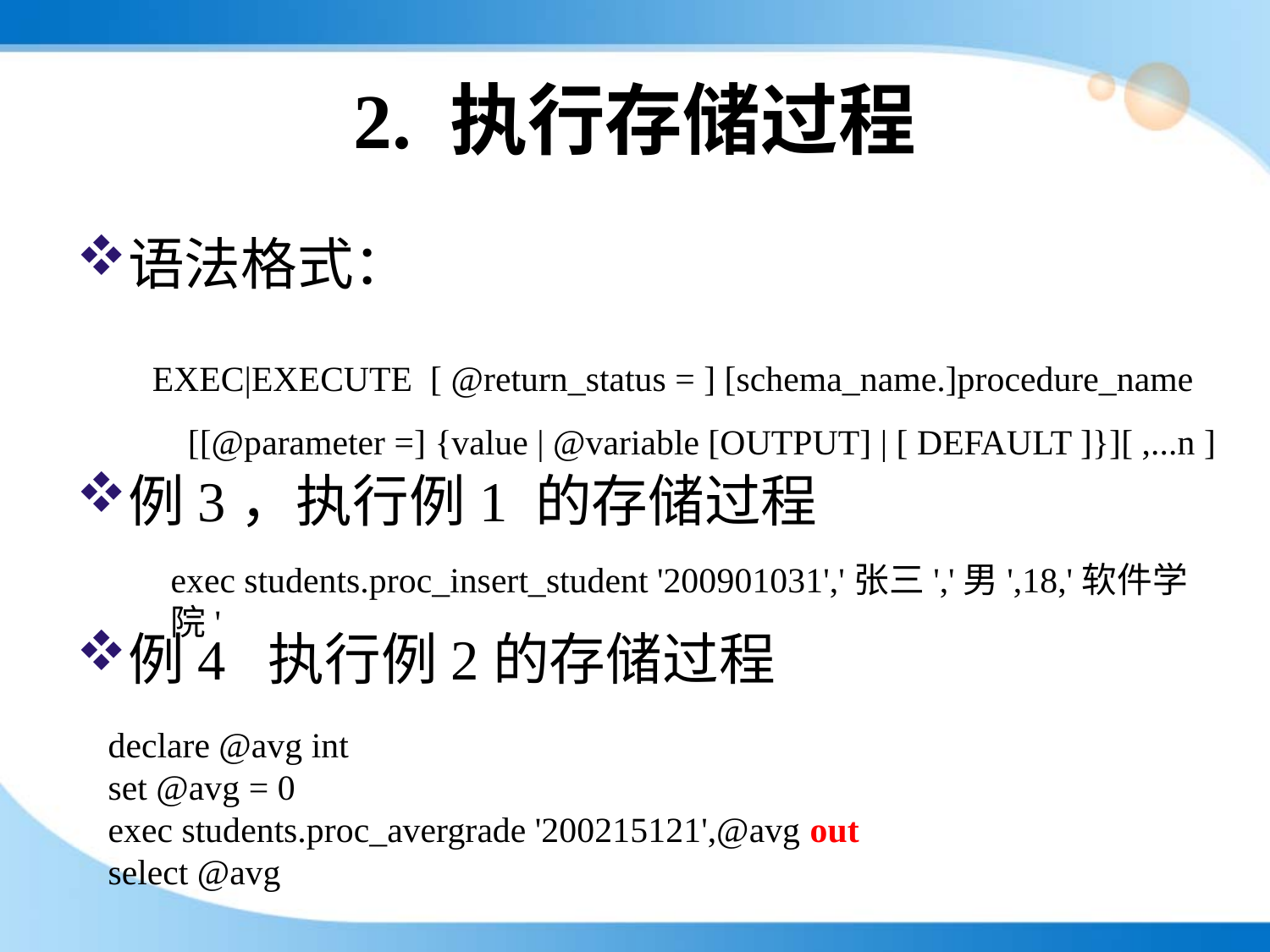

# 2. 执行存储过程
语法格式：

例3，执行例1 的存储过程

例4  执行例2的存储过程
EXEC|EXECUTE  [ @return_status = ] [schema_name.]procedure_name
    [[@parameter =] {value | @variable [OUTPUT] | [ DEFAULT ]}][ ,...n ]
exec students.proc_insert_student '200901031','张三','男',18,'软件学院'
declare @avg int
set @avg = 0
exec students.proc_avergrade '200215121',@avg out
select @avg